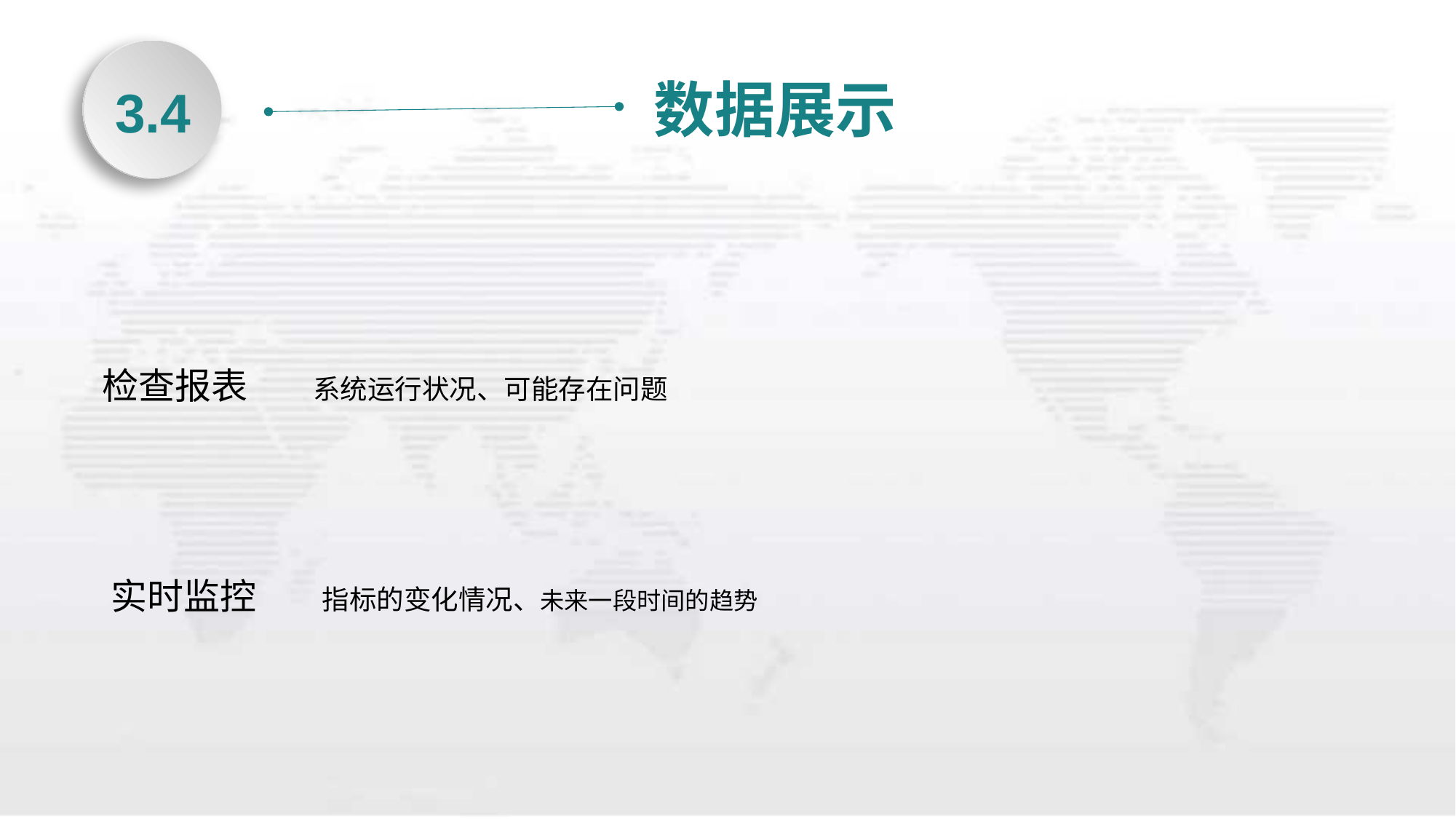

数据展示
3.4
检查报表        系统运行状况、可能存在问题
实时监控        指标的变化情况、未来一段时间的趋势